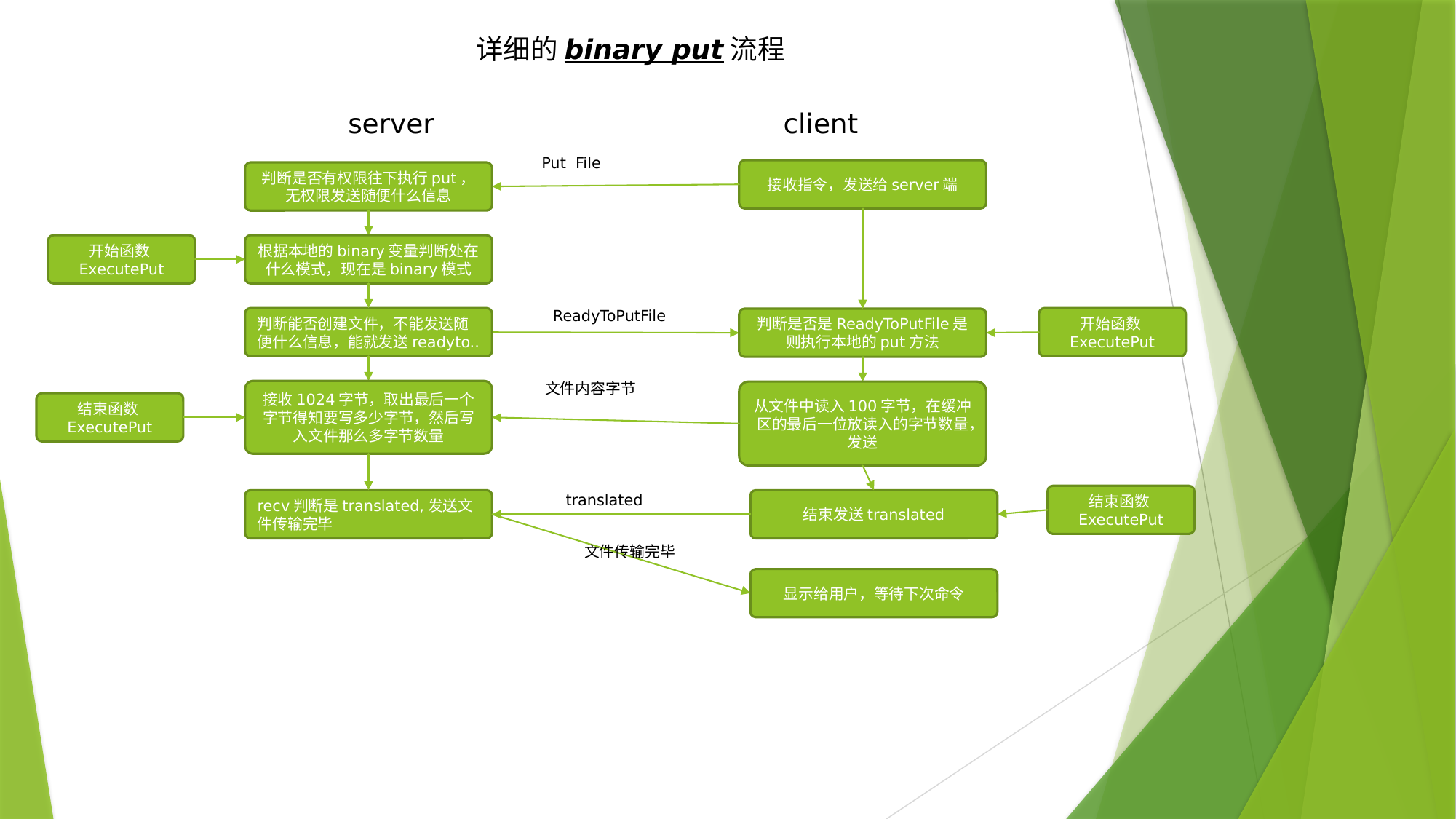

详细的binary put流程
server
client

Put  File

接收指令，发送给server端
判断是否有权限往下执行put，无权限发送随便什么信息
开始函数ExecutePut
根据本地的binary变量判断处在什么模式，现在是binary模式
ReadyToPutFile

判断能否创建文件，不能发送随便什么信息，能就发送readyto..
开始函数ExecutePut
判断是否是ReadyToPutFile是则执行本地的put方法
文件内容字节

接收1024字节，取出最后一个字节得知要写多少字节，然后写入文件那么多字节数量
从文件中读入100字节，在缓冲区的最后一位放读入的字节数量，发送
结束函数ExecutePut
translated

结束函数ExecutePut
recv判断是translated,发送文件传输完毕
结束发送translated
文件传输完毕

显示给用户，等待下次命令